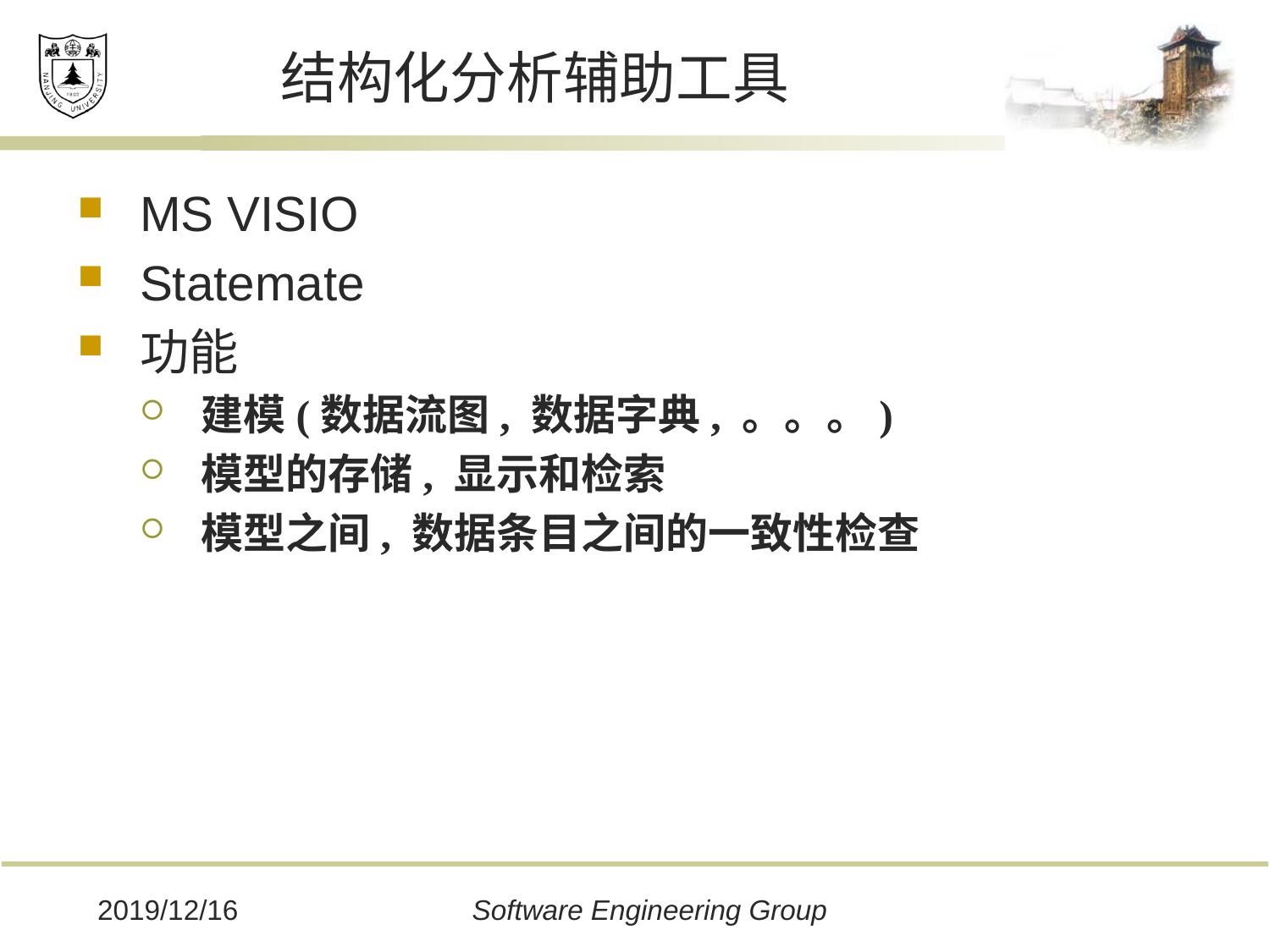

# 结构化分析辅助工具
MS VISIO
Statemate
功能
建模(数据流图, 数据字典, 。。。)
模型的存储, 显示和检索
模型之间, 数据条目之间的一致性检查

2019/12/16
Software Engineering Group